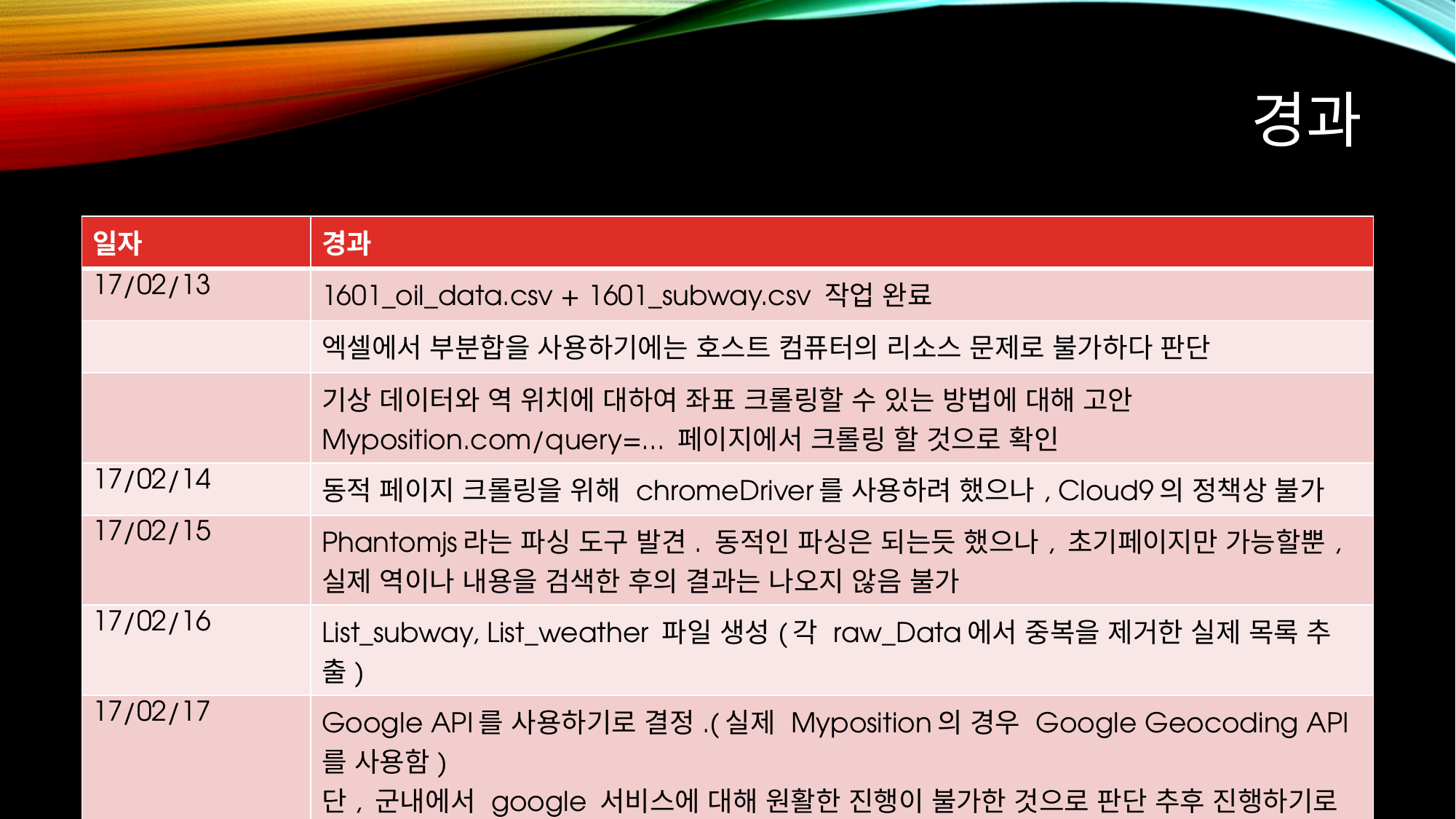

경과
| 일자 | 경과 |
| --- | --- |
| 17/02/13 | 1601\_oil\_data.csv + 1601\_subway.csv 작업 완료 |
|  | 엑셀에서 부분합을 사용하기에는 호스트 컴퓨터의 리소스 문제로 불가하다 판단 |
|  | 기상 데이터와 역 위치에 대하여 좌표 크롤링할 수 있는 방법에 대해 고안 Myposition.com/query=… 페이지에서 크롤링 할 것으로 확인 |
| 17/02/14 | 동적 페이지 크롤링을 위해 chromeDriver를 사용하려 했으나, Cloud9의 정책상 불가 |
| 17/02/15 | Phantomjs라는 파싱 도구 발견. 동적인 파싱은 되는듯 했으나, 초기페이지만 가능할뿐, 실제 역이나 내용을 검색한 후의 결과는 나오지 않음 불가 |
| 17/02/16 | List\_subway, List\_weather 파일 생성(각 raw\_Data에서 중복을 제거한 실제 목록 추출) |
| 17/02/17 | Google API를 사용하기로 결정.(실제 Myposition의 경우 Google Geocoding API를 사용함) 단, 군내에서 google 서비스에 대해 원활한 진행이 불가한 것으로 판단 추후 진행하기로 한 후 중단 |